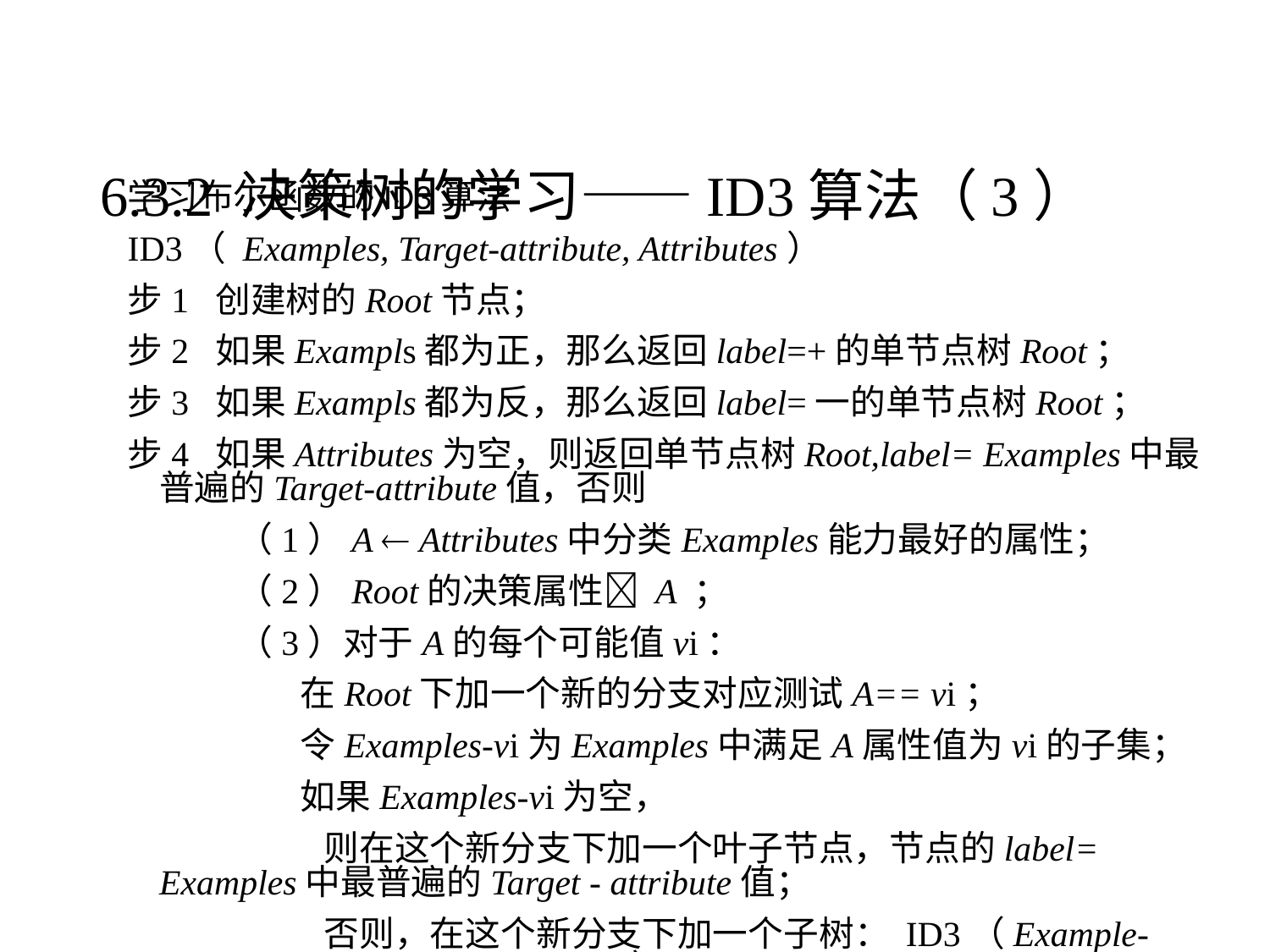

# 6.3.2 决策树的学习——ID3算法（3）
学习布尔函数的ID3算法
ID3（ Examples, Target-attribute, Attributes）
步1  创建树的Root节点；
步2  如果Exampls都为正，那么返回label=+的单节点树Root；
步3  如果Exampls都为反，那么返回label=一的单节点树Root；
步4  如果Attributes为空，则返回单节点树Root,label= Examples中最普遍的Target-attribute值，否则
             （1）A ← Attributes中分类Examples能力最好的属性；
             （2）Root的决策属性← A ；
             （3）对于A的每个可能值vi：
                     在Root下加一个新的分支对应测试A== vi；
                     令Examples-vi为Examples中满足A属性值为vi的子集；
                     如果Examples-vi为空，
                        则在这个新分支下加一个叶子节点，节点的label= Examples中最普遍的Target - attribute值；
                        否则，在这个新分支下加一个子树： ID3（Example-vi,Target-attribute, Attributes{A}）
步5  返回Root。